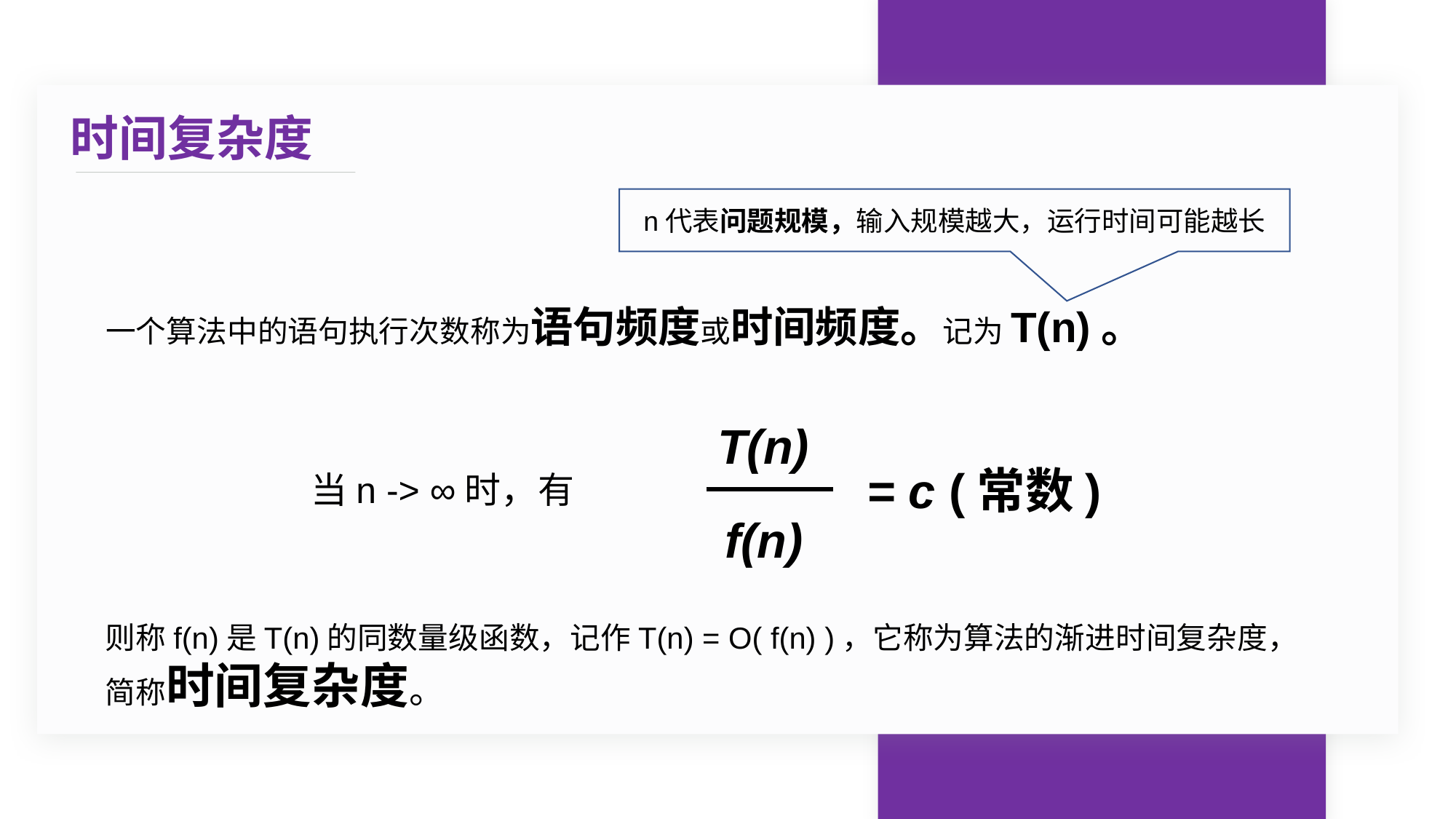

时间复杂度
n代表问题规模，输入规模越大，运行时间可能越长
一个算法中的语句执行次数称为语句频度或时间频度。记为T(n)。
T(n)
= c (常数)
当n -> ∞时，有
f(n)
则称f(n)是T(n)的同数量级函数，记作T(n) = O( f(n) )，它称为算法的渐进时间复杂度，
简称时间复杂度。